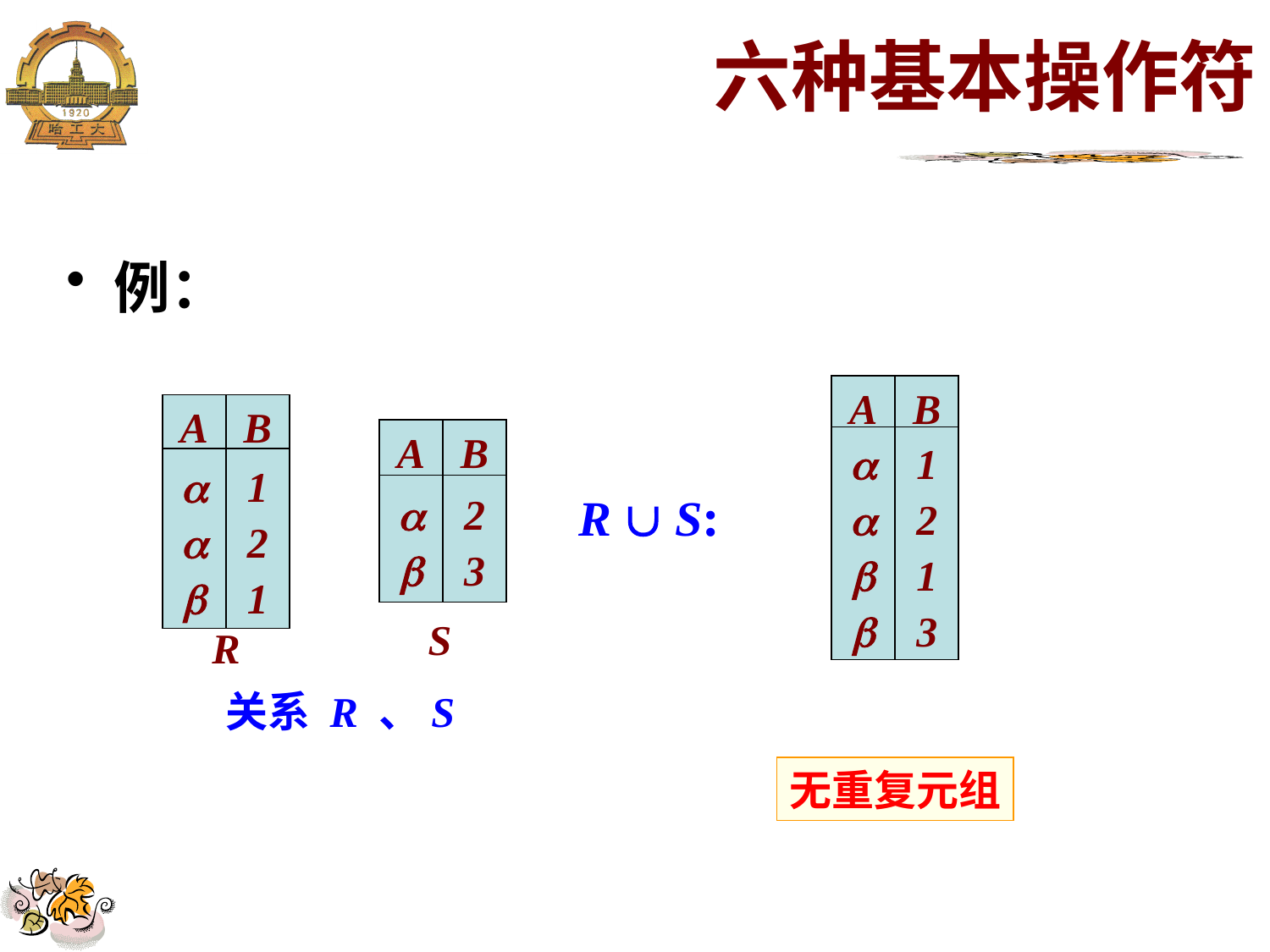

# 六种基本操作符
例：

A
B
α
α
β
β
1
2
1
3
A
B
A
B
α
α
β
1
2
1
α
β
2
3
S
R
 R ∪ S:
关系 R 、S
无重复元组